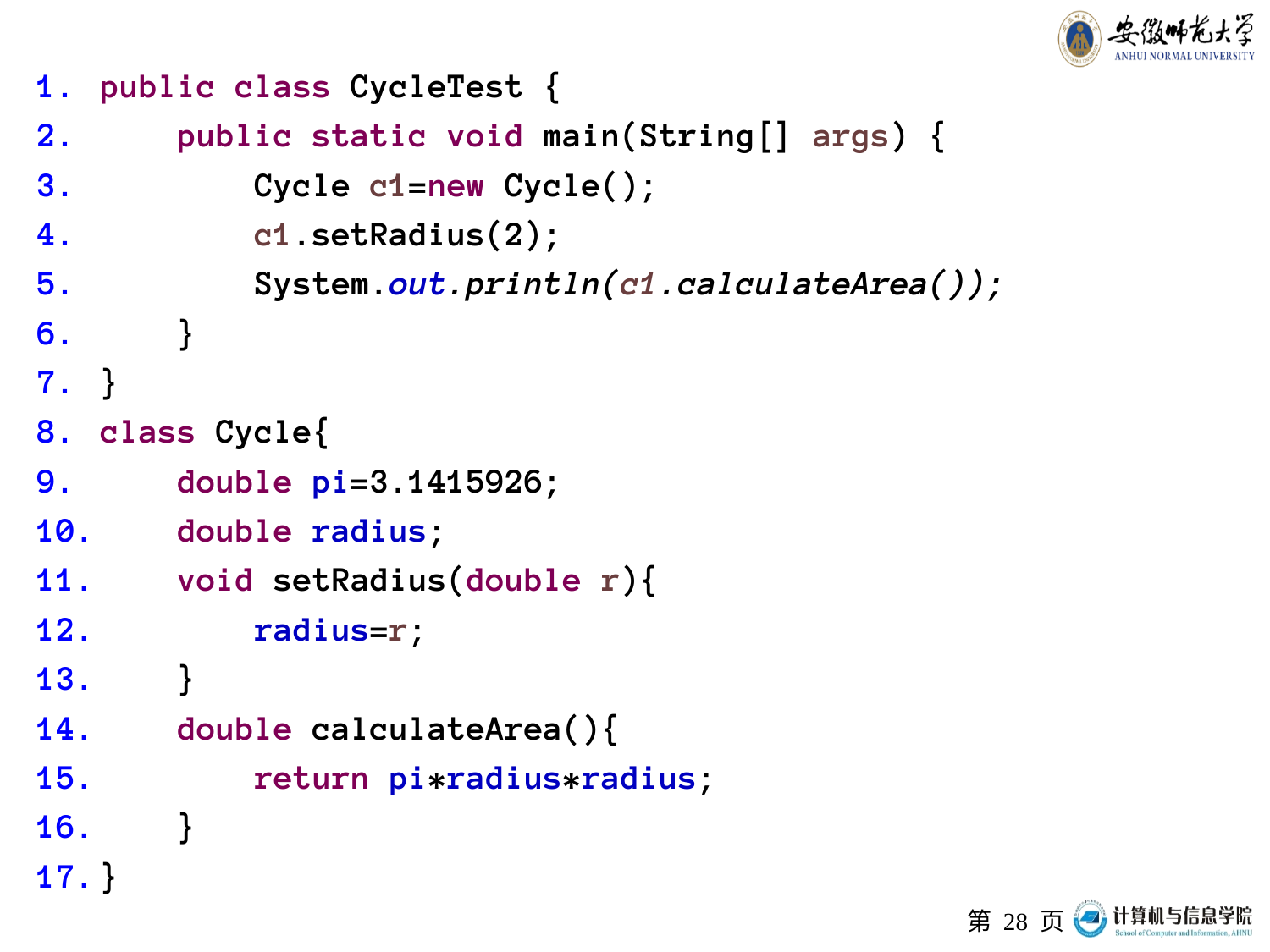

public class CycleTest {
    public static void main(String[] args) {
        Cycle c1=new Cycle();
        c1.setRadius(2);
        System.out.println(c1.calculateArea());
    }
}
class Cycle{
    double pi=3.1415926;
    double radius;
    void setRadius(double r){
        radius=r;
    }
    double calculateArea(){
        return pi*radius*radius;
    }
}
第 28 页